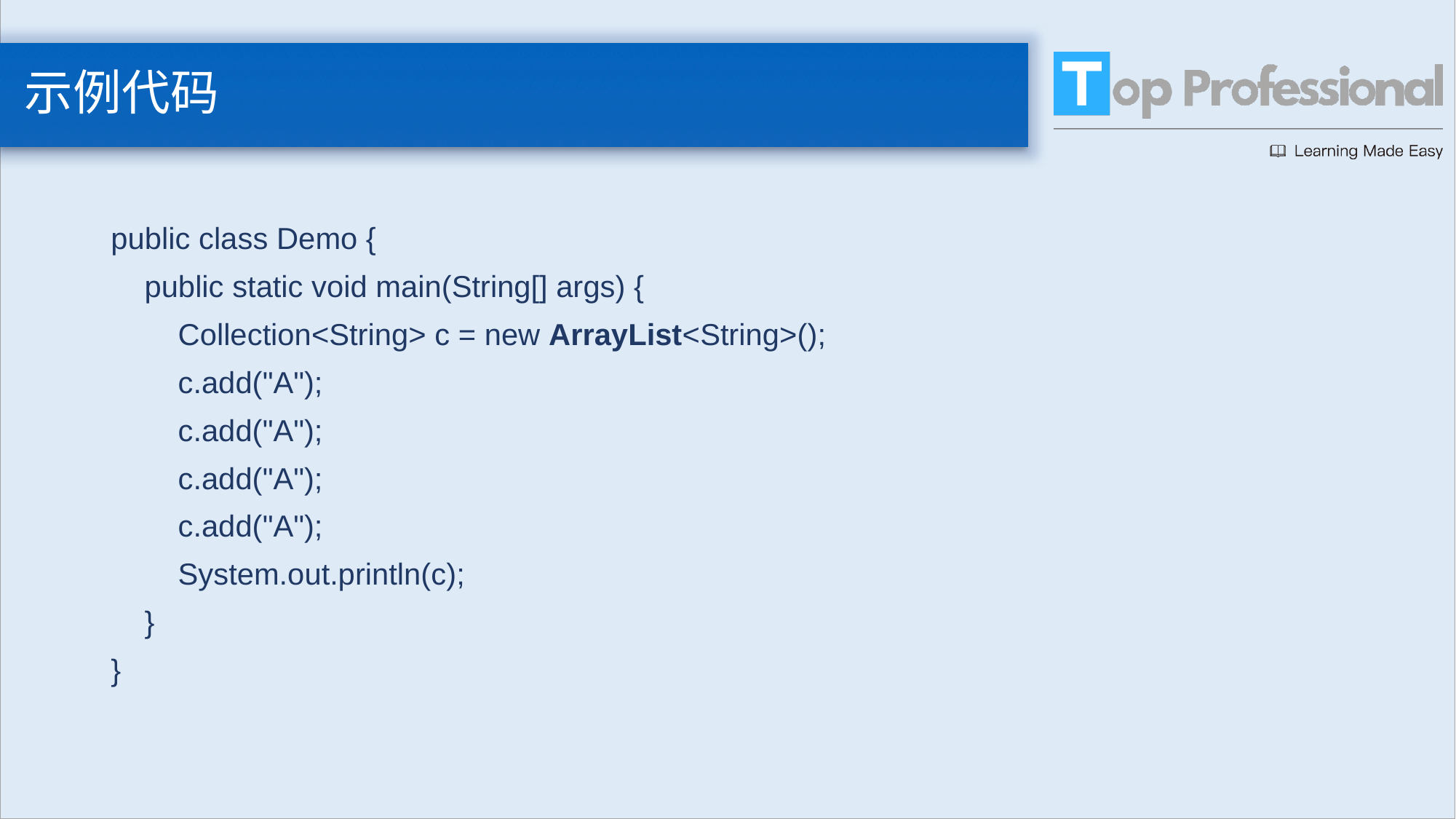

# 示例代码
public class Demo {
    public static void main(String[] args) {
        Collection<String> c = new ArrayList<String>();
        c.add("A");
        c.add("A");
        c.add("A");
        c.add("A");
        System.out.println(c);
    }
}